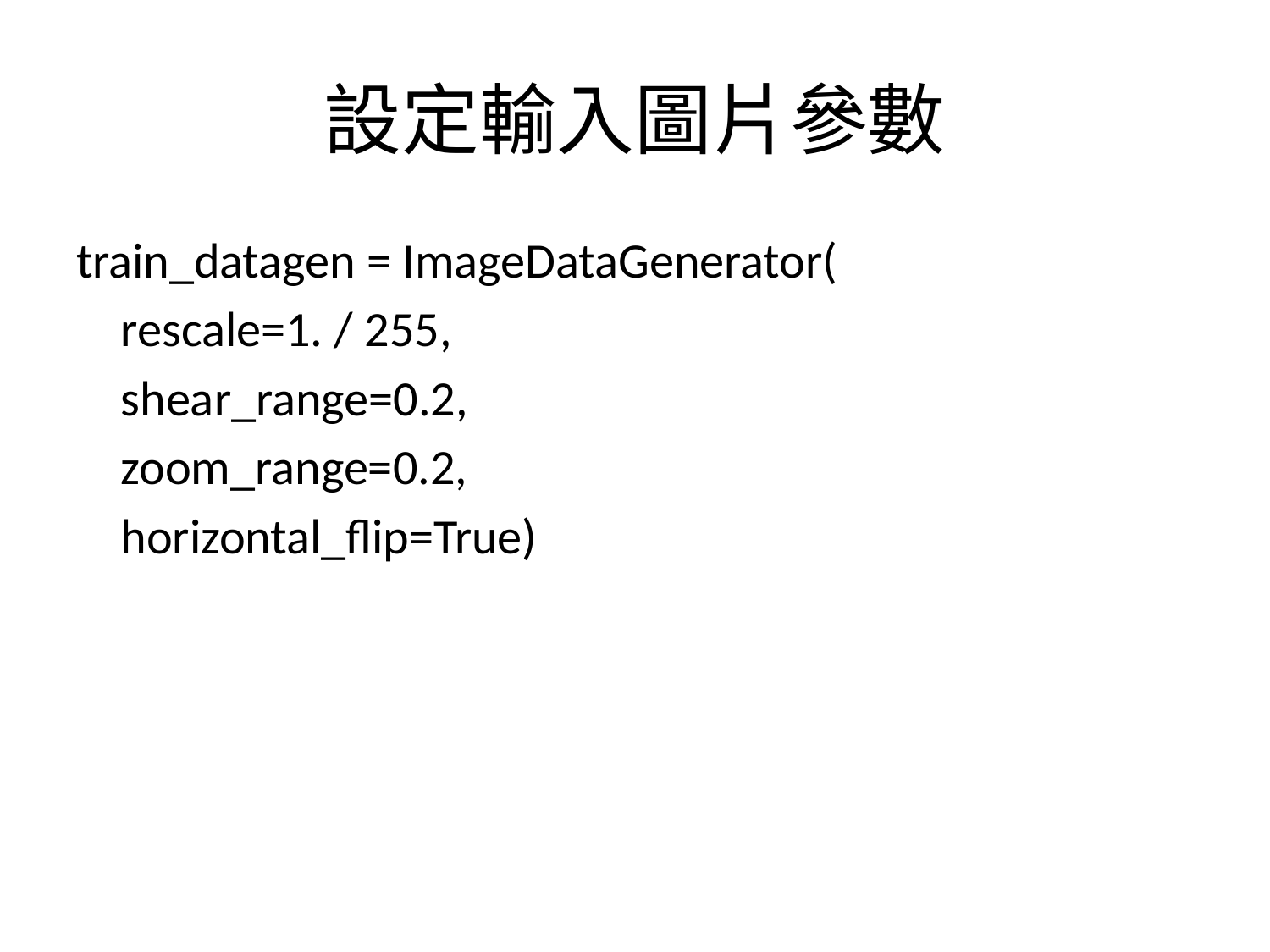

# 設定輸入圖片參數
train_datagen = ImageDataGenerator(
    rescale=1. / 255,
    shear_range=0.2,
    zoom_range=0.2,
    horizontal_flip=True)